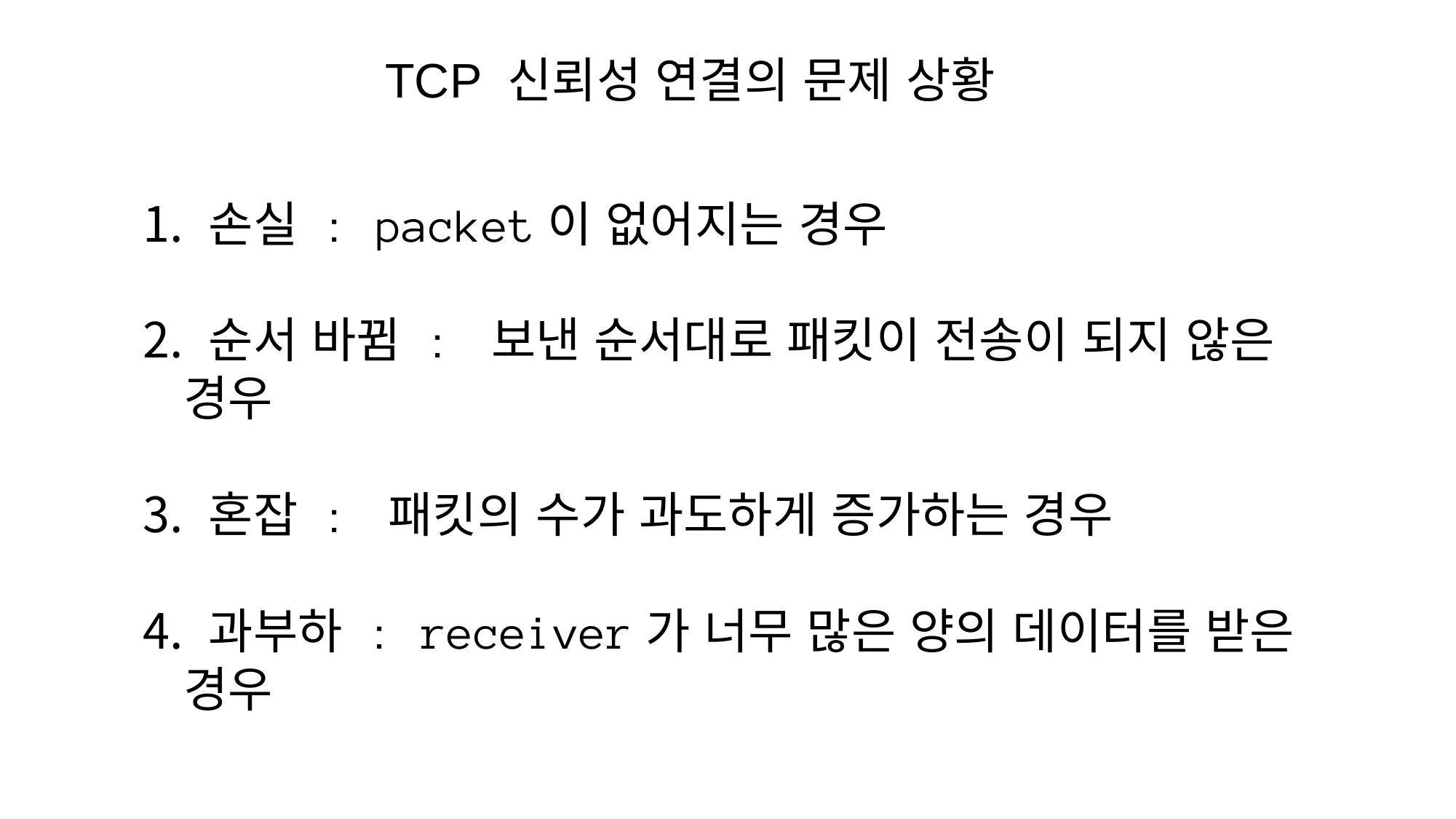

# TCP 신뢰성 연결의 문제 상황
 손실 : packet이 없어지는 경우

 순서 바뀜 : 보낸 순서대로 패킷이 전송이 되지 않은 경우

 혼잡 : 패킷의 수가 과도하게 증가하는 경우

 과부하 : receiver가 너무 많은 양의 데이터를 받은 경우